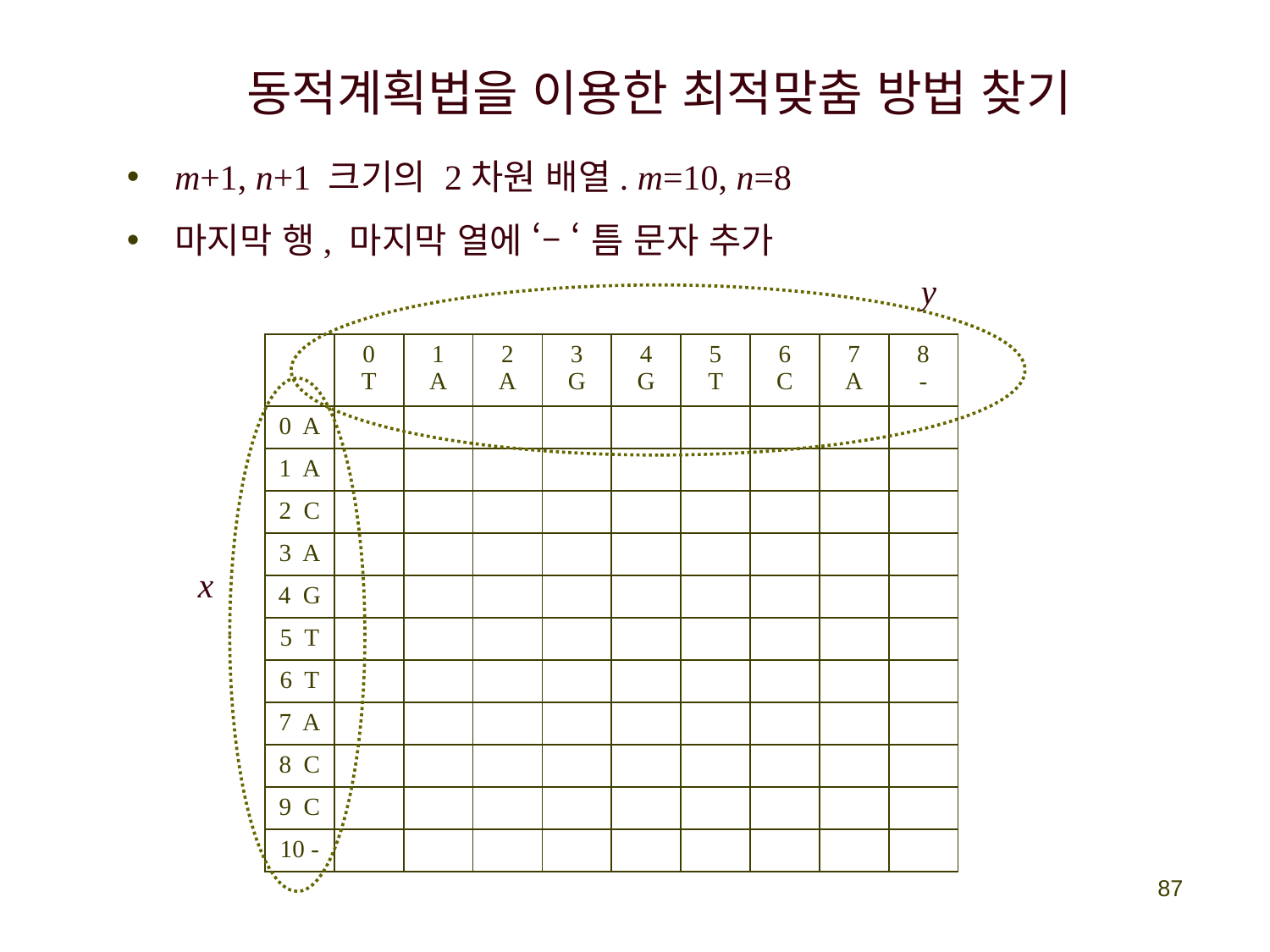

동적계획법을 이용한 최적맞춤 방법 찾기
m+1, n+1 크기의 2차원 배열. m=10, n=8
마지막 행, 마지막 열에 ‘– ‘ 틈 문자 추가
y
|  | 0 T | 1 A | 2 A | 3 G | 4 G | 5 T | 6 C | 7 A | 8 - |
| --- | --- | --- | --- | --- | --- | --- | --- | --- | --- |
| 0 A |  |  |  |  |  |  |  |  |  |
| 1 A |  |  |  |  |  |  |  |  |  |
| 2 C |  |  |  |  |  |  |  |  |  |
| 3 A |  |  |  |  |  |  |  |  |  |
| 4 G |  |  |  |  |  |  |  |  |  |
| 5 T |  |  |  |  |  |  |  |  |  |
| 6 T |  |  |  |  |  |  |  |  |  |
| 7 A |  |  |  |  |  |  |  |  |  |
| 8 C |  |  |  |  |  |  |  |  |  |
| 9 C |  |  |  |  |  |  |  |  |  |
| 10 - |  |  |  |  |  |  |  |  |  |

x
87